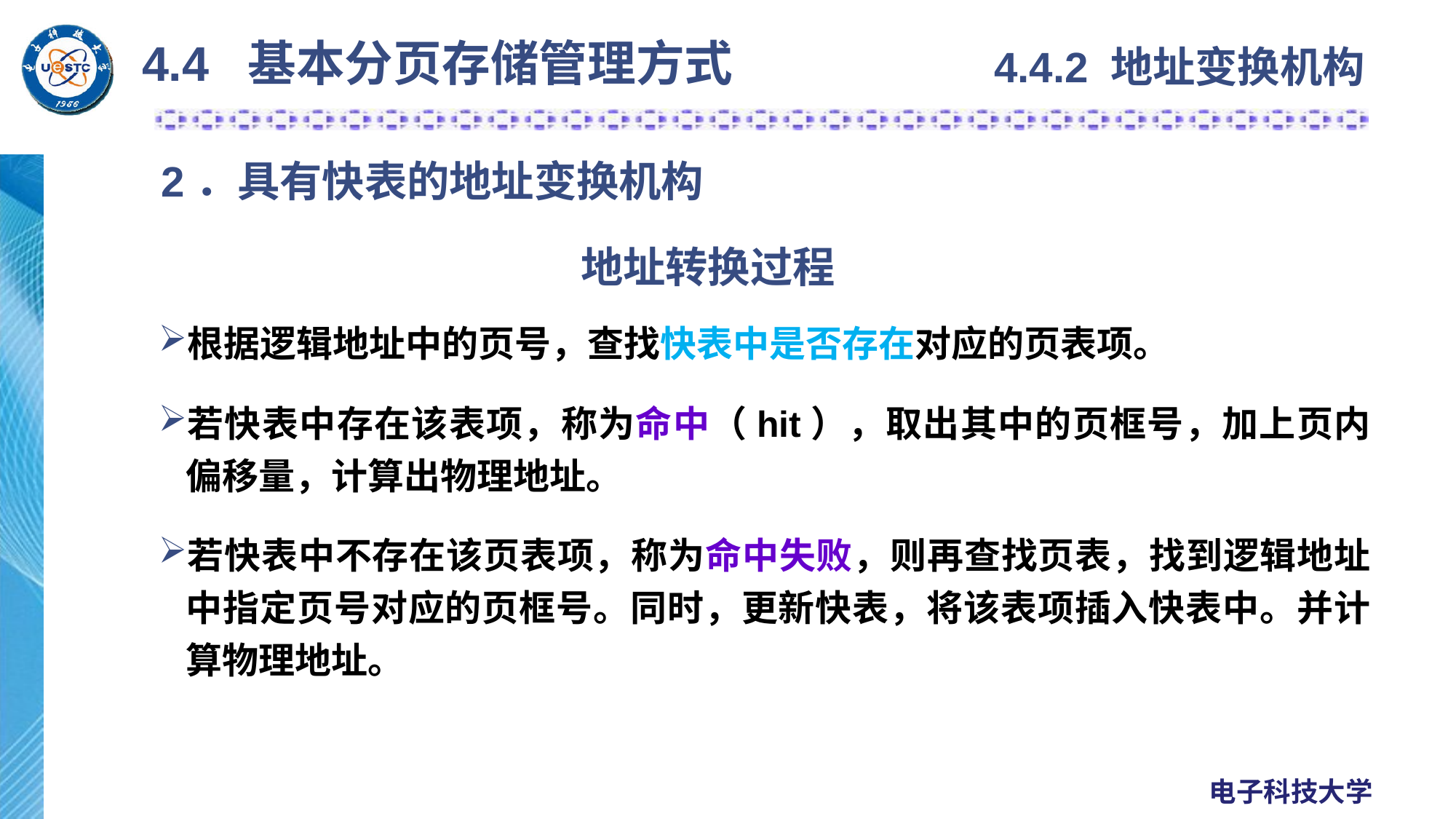

4.4  基本分页存储管理方式
4.4.2 地址变换机构
2．具有快表的地址变换机构
# 地址转换过程
根据逻辑地址中的页号，查找快表中是否存在对应的页表项。
若快表中存在该表项，称为命中（hit），取出其中的页框号，加上页内偏移量，计算出物理地址。
若快表中不存在该页表项，称为命中失败，则再查找页表，找到逻辑地址中指定页号对应的页框号。同时，更新快表，将该表项插入快表中。并计算物理地址。